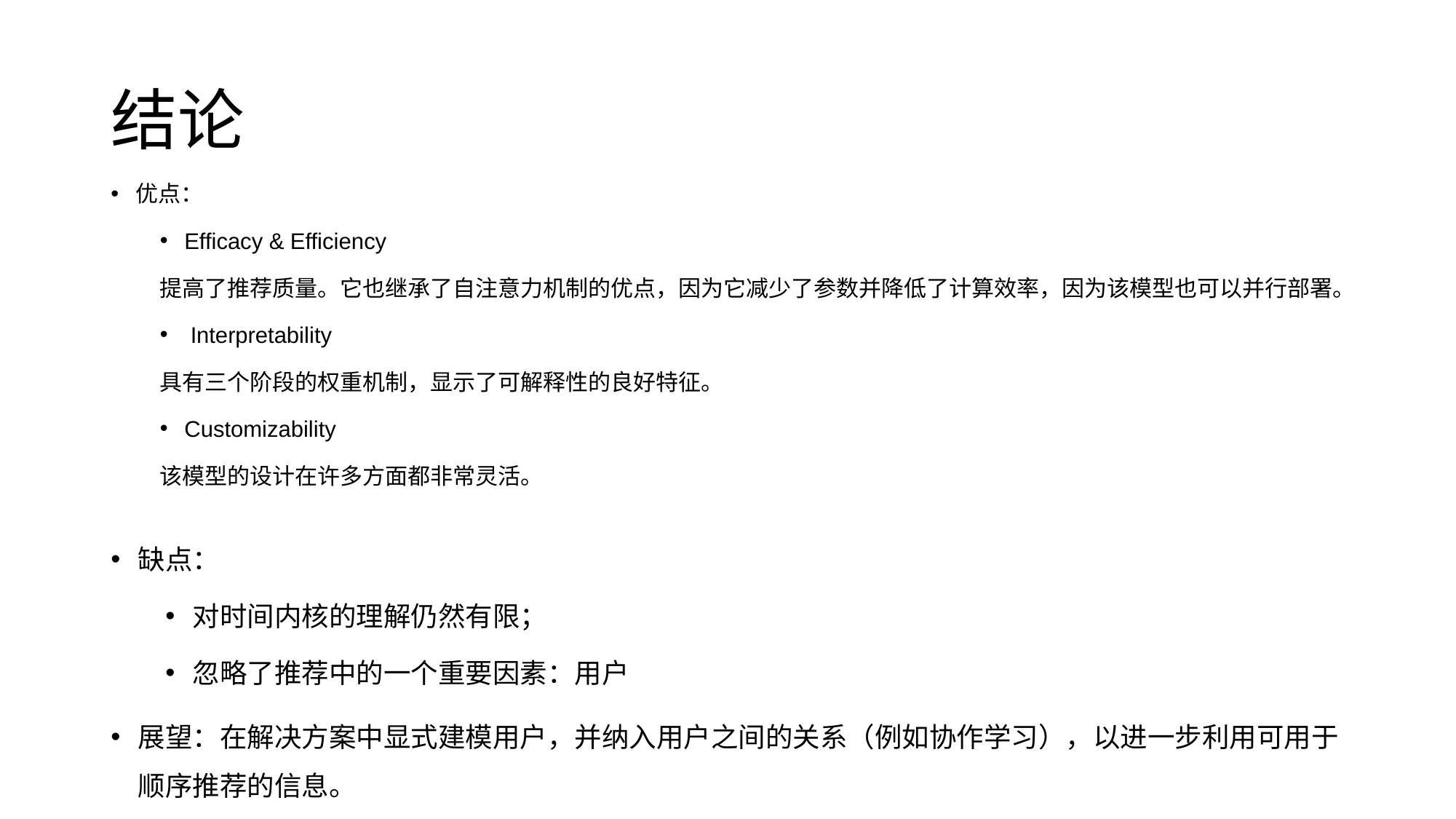

# 结论
优点：
Efficacy & Efficiency
提高了推荐质量。它也继承了自注意力机制的优点，因为它减少了参数并降低了计算效率，因为该模型也可以并行部署。
 Interpretability
具有三个阶段的权重机制，显示了可解释性的良好特征。
Customizability
该模型的设计在许多方面都非常灵活。
缺点：
对时间内核的理解仍然有限；
忽略了推荐中的一个重要因素：用户
展望：在解决方案中显式建模用户，并纳入用户之间的关系（例如协作学习），以进一步利用可用于顺序推荐的信息。